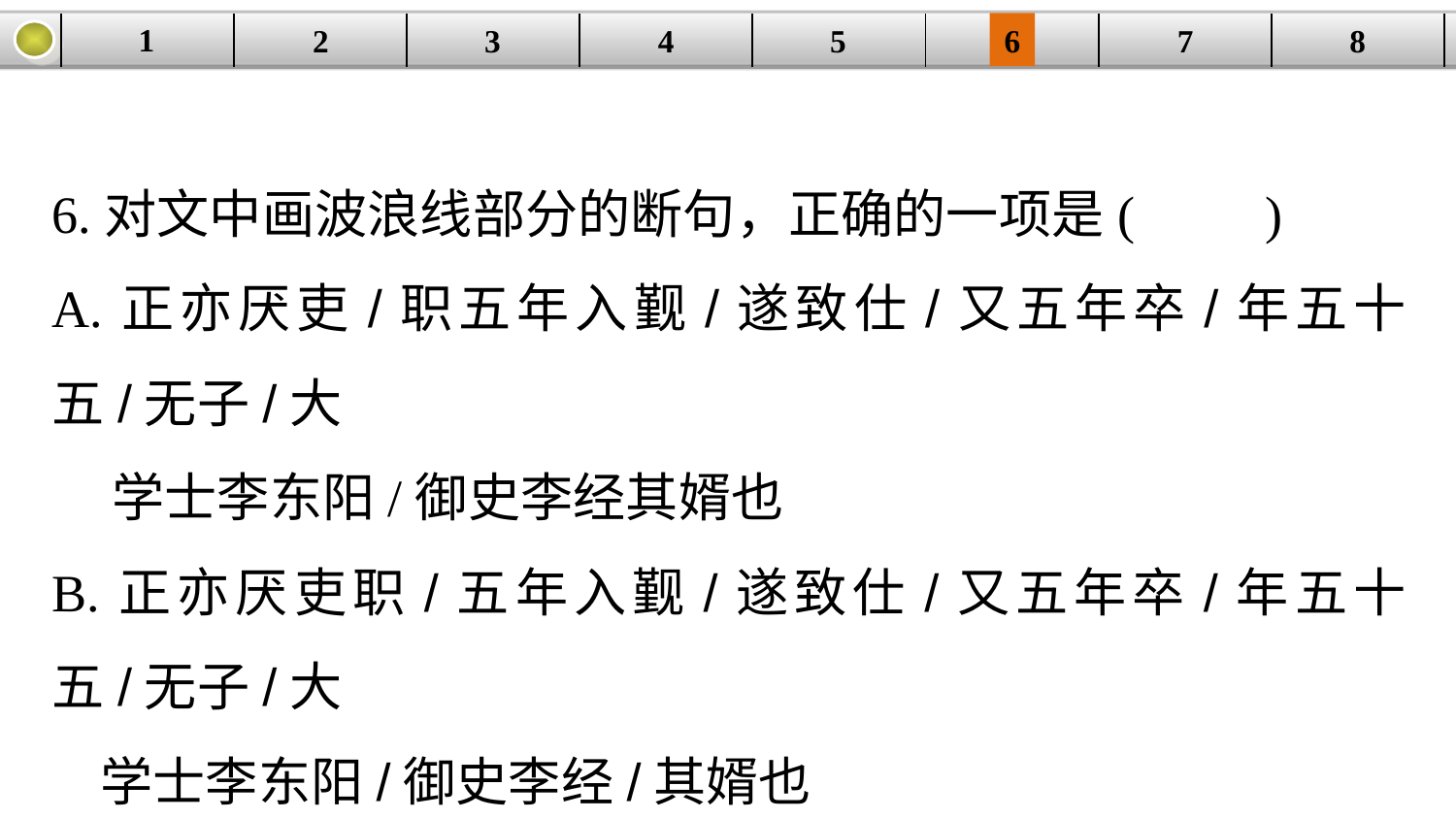

1
3
4
5
6
8
2
|  |  |  |  |  |  |  |  |
| --- | --- | --- | --- | --- | --- | --- | --- |
7

6.对文中画波浪线部分的断句，正确的一项是(　　)
A.正亦厌吏/职五年入觐/遂致仕/又五年卒/年五十五/无子/大
    学士李东阳/御史李经其婿也
B.正亦厌吏职/五年入觐/遂致仕/又五年卒/年五十五/无子/大
   学士李东阳/御史李经/其婿也